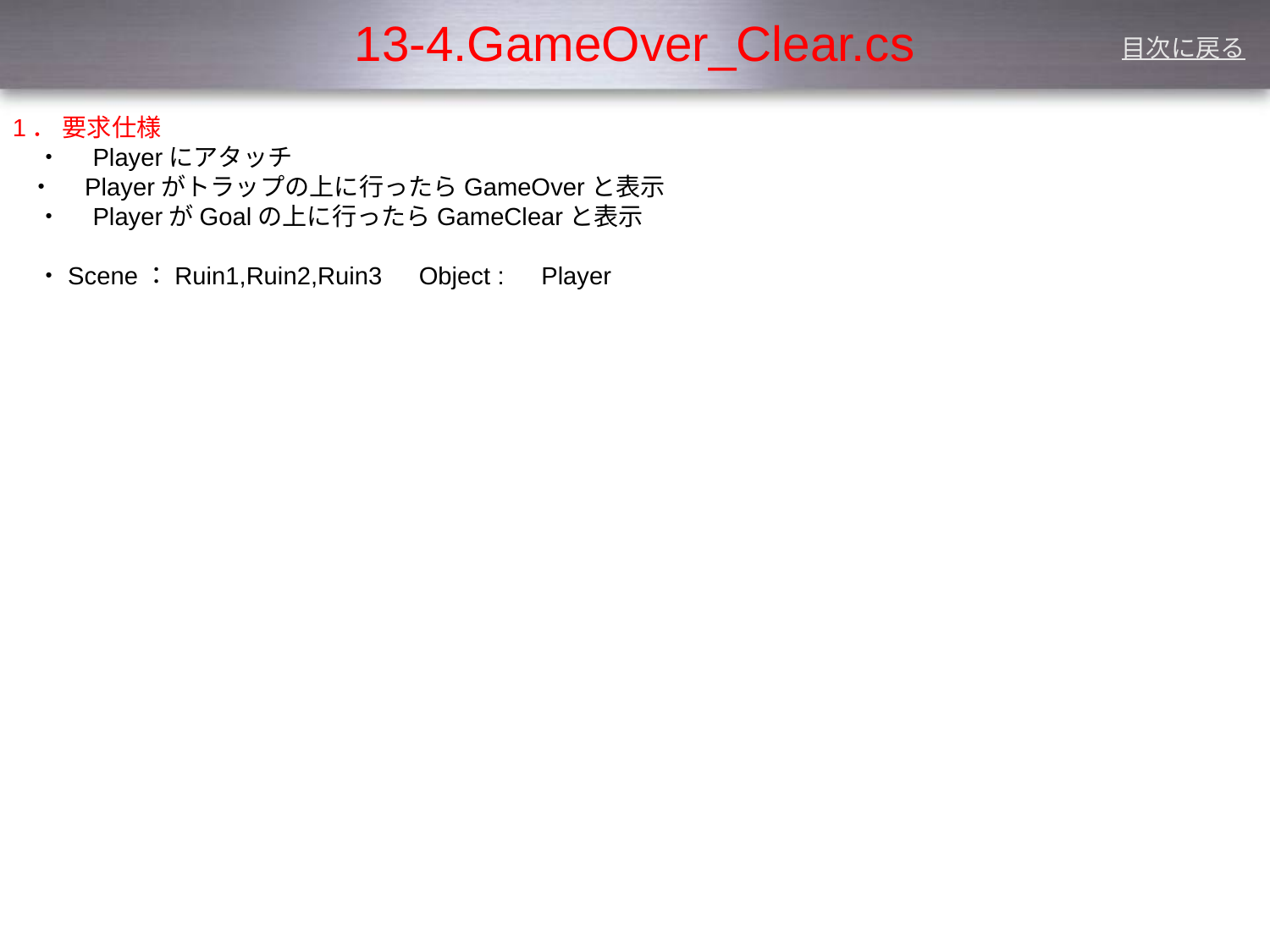

# 13-4.GameOver_Clear.cs
目次に戻る
1． 要求仕様
　・　Playerにアタッチ
  ・　Playerがトラップの上に行ったらGameOverと表示
　・　PlayerがGoalの上に行ったらGameClearと表示
　・Scene：Ruin1,Ruin2,Ruin3　Object :　Player